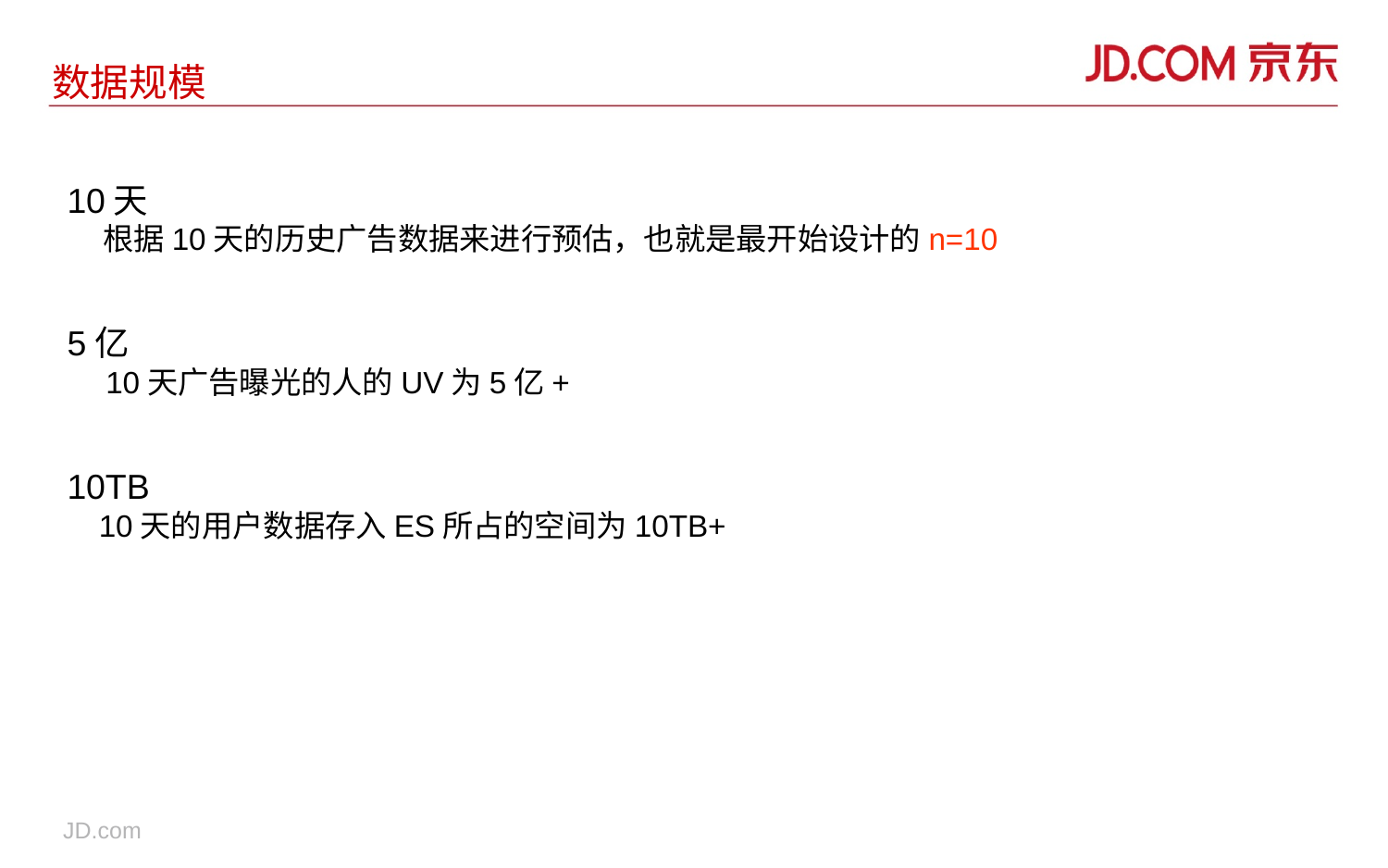

# 数据规模
10天
      根据10天的历史广告数据来进行预估，也就是最开始设计的n=10

5亿
      10天广告曝光的人的UV为5亿+

10TB
      10天的用户数据存入ES所占的空间为10TB+